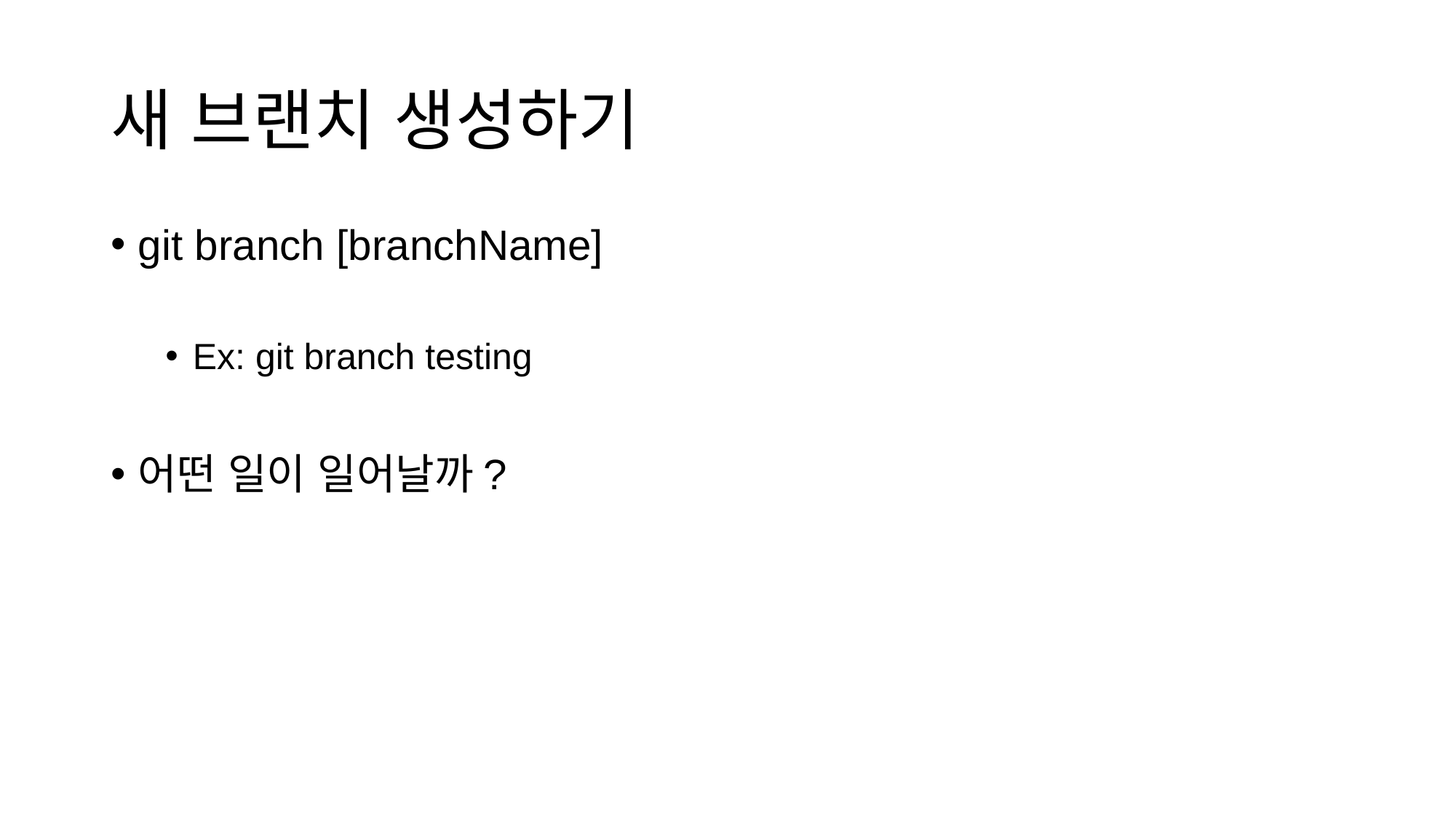

# 새 브랜치 생성하기
git branch [branchName]

Ex: git branch testing

어떤 일이 일어날까?